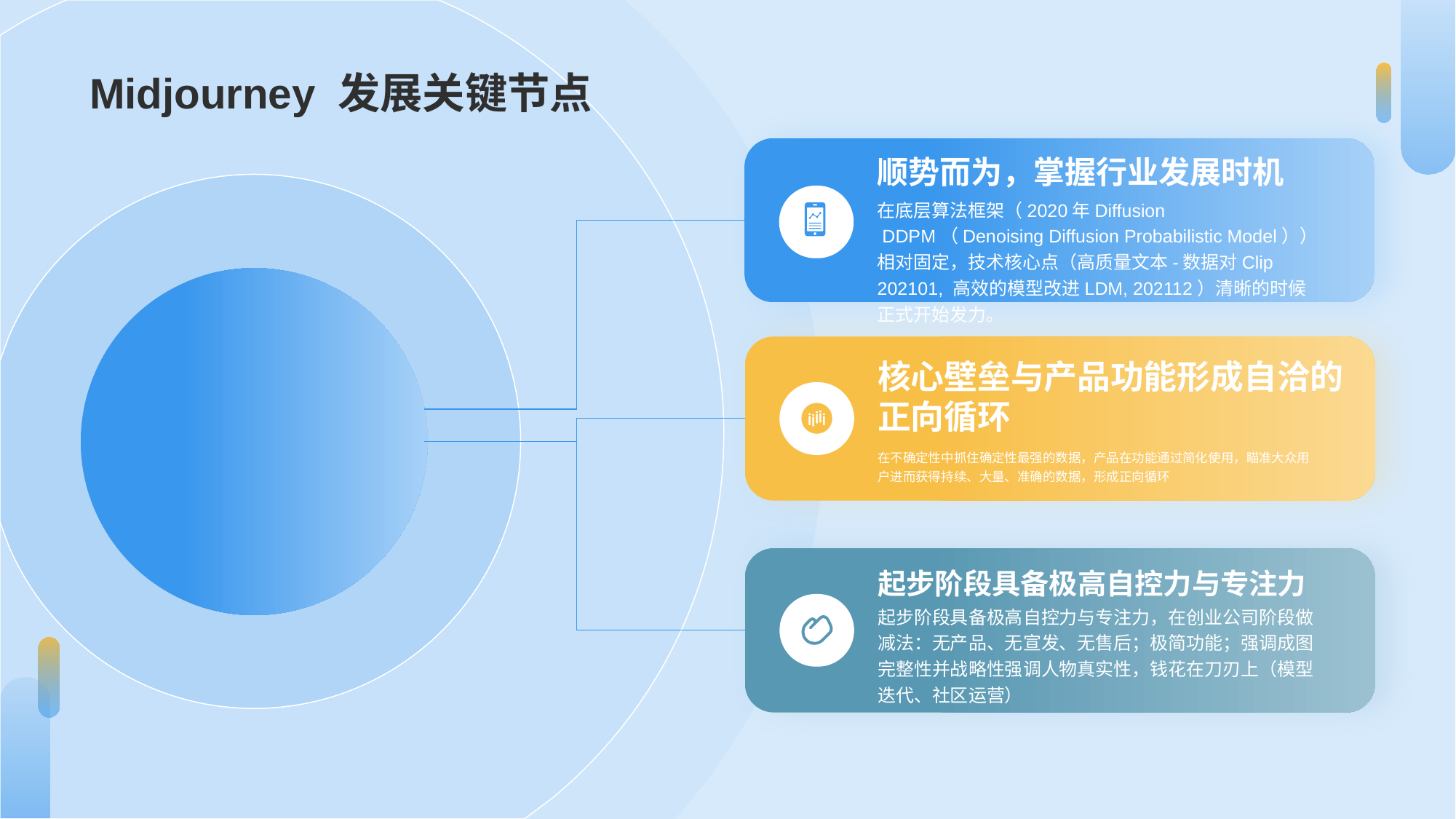

顺势而为，掌握行业发展时机

在底层算法框架（2020年Diffusion  DDPM（Denoising Diffusion Probabilistic Model））相对固定，技术核心点（高质量文本-数据对Clip 202101, 高效的模型改进LDM, 202112）清晰的时候正式开始发力。

核心壁垒与产品功能形成自洽的正向循环

在不确定性中抓住确定性最强的数据，产品在功能通过简化使用，瞄准大众用户进而获得持续、大量、准确的数据，形成正向循环

起步阶段具备极高自控力与专注力

起步阶段具备极高自控力与专注力，在创业公司阶段做减法：无产品、无宣发、无售后；极简功能；强调成图完整性并战略性强调人物真实性，钱花在刀刃上（模型迭代、社区运营）

# Midjourney 发展关键节点